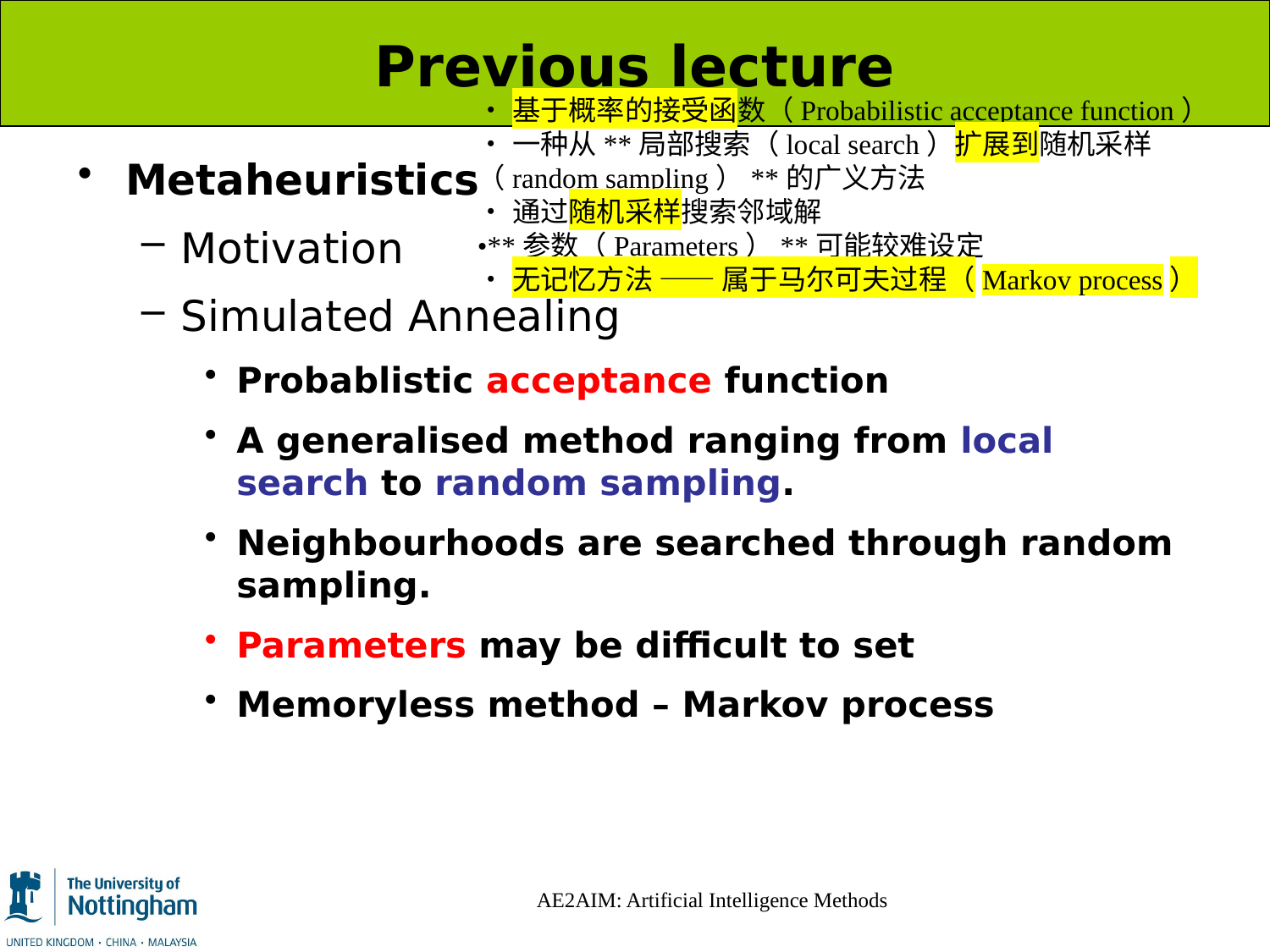

# Previous lecture
•基于概率的接受函数（Probabilistic acceptance function）
•一种从**局部搜索（local search）扩展到随机采样（random sampling）**的广义方法
•通过随机采样搜索邻域解
•**参数（Parameters）**可能较难设定
•无记忆方法 —— 属于马尔可夫过程（Markov process）
Metaheuristics
Motivation
Simulated Annealing
Probablistic acceptance function
A generalised method ranging from local search to random sampling.
Neighbourhoods are searched through random sampling.
Parameters may be difficult to set
Memoryless method – Markov process
AE2AIM: Artificial Intelligence Methods
2